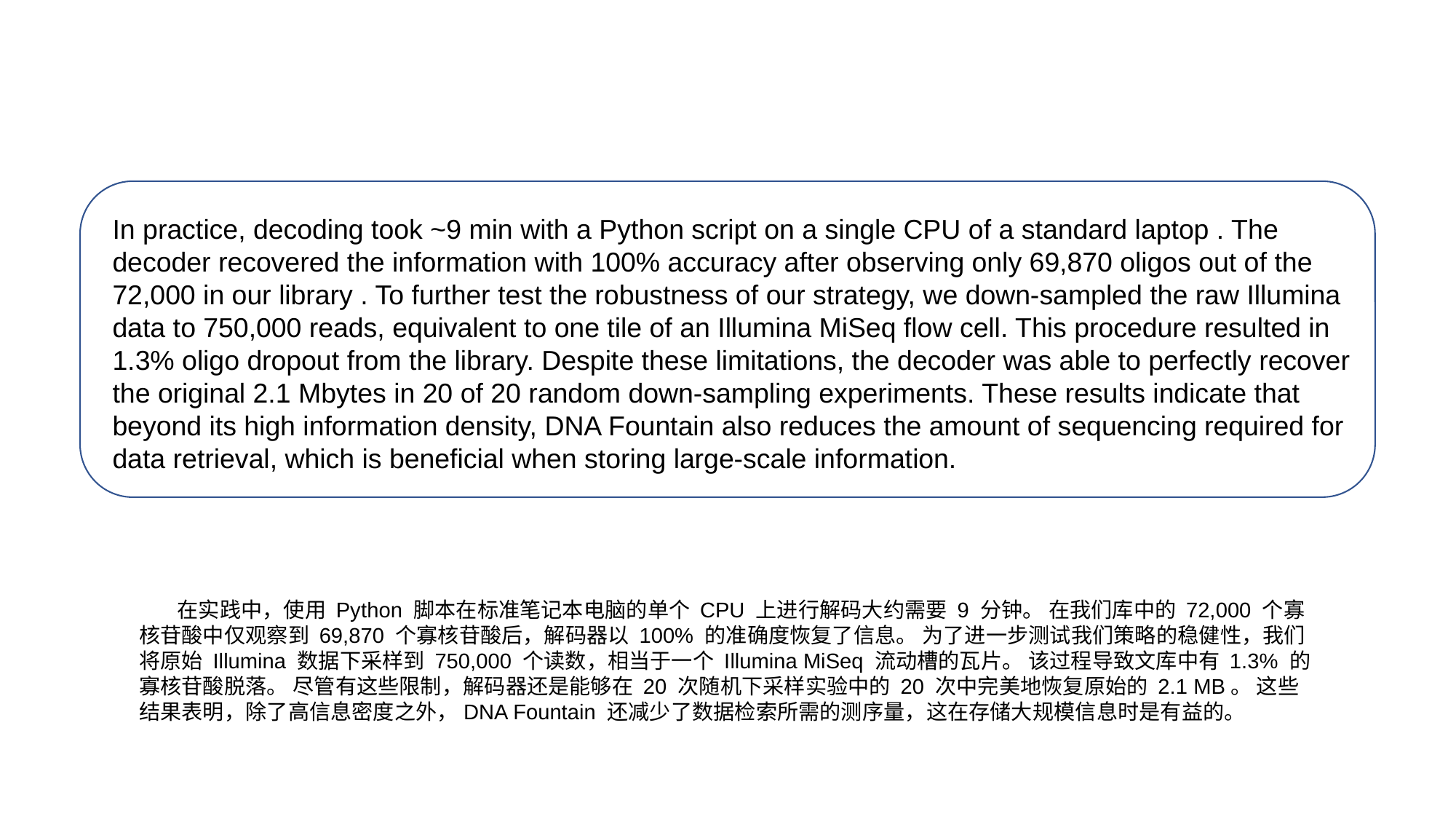

In practice, decoding took ~9 min with a Python script on a single CPU of a standard laptop . The decoder recovered the information with 100% accuracy after observing only 69,870 oligos out of the 72,000 in our library . To further test the robustness of our strategy, we down-sampled the raw Illumina data to 750,000 reads, equivalent to one tile of an Illumina MiSeq flow cell. This procedure resulted in 1.3% oligo dropout from the library. Despite these limitations, the decoder was able to perfectly recover the original 2.1 Mbytes in 20 of 20 random down-sampling experiments. These results indicate that beyond its high information density, DNA Fountain also reduces the amount of sequencing required for data retrieval, which is beneficial when storing large-scale information.
       在实践中，使用 Python 脚本在标准笔记本电脑的单个 CPU 上进行解码大约需要 9 分钟。 在我们库中的 72,000 个寡核苷酸中仅观察到 69,870 个寡核苷酸后，解码器以 100% 的准确度恢复了信息。 为了进一步测试我们策略的稳健性，我们将原始 Illumina 数据下采样到 750,000 个读数，相当于一个 Illumina MiSeq 流动槽的瓦片。 该过程导致文库中有 1.3% 的寡核苷酸脱落。 尽管有这些限制，解码器还是能够在 20 次随机下采样实验中的 20 次中完美地恢复原始的 2.1 MB。 这些结果表明，除了高信息密度之外，DNA Fountain 还减少了数据检索所需的测序量，这在存储大规模信息时是有益的。